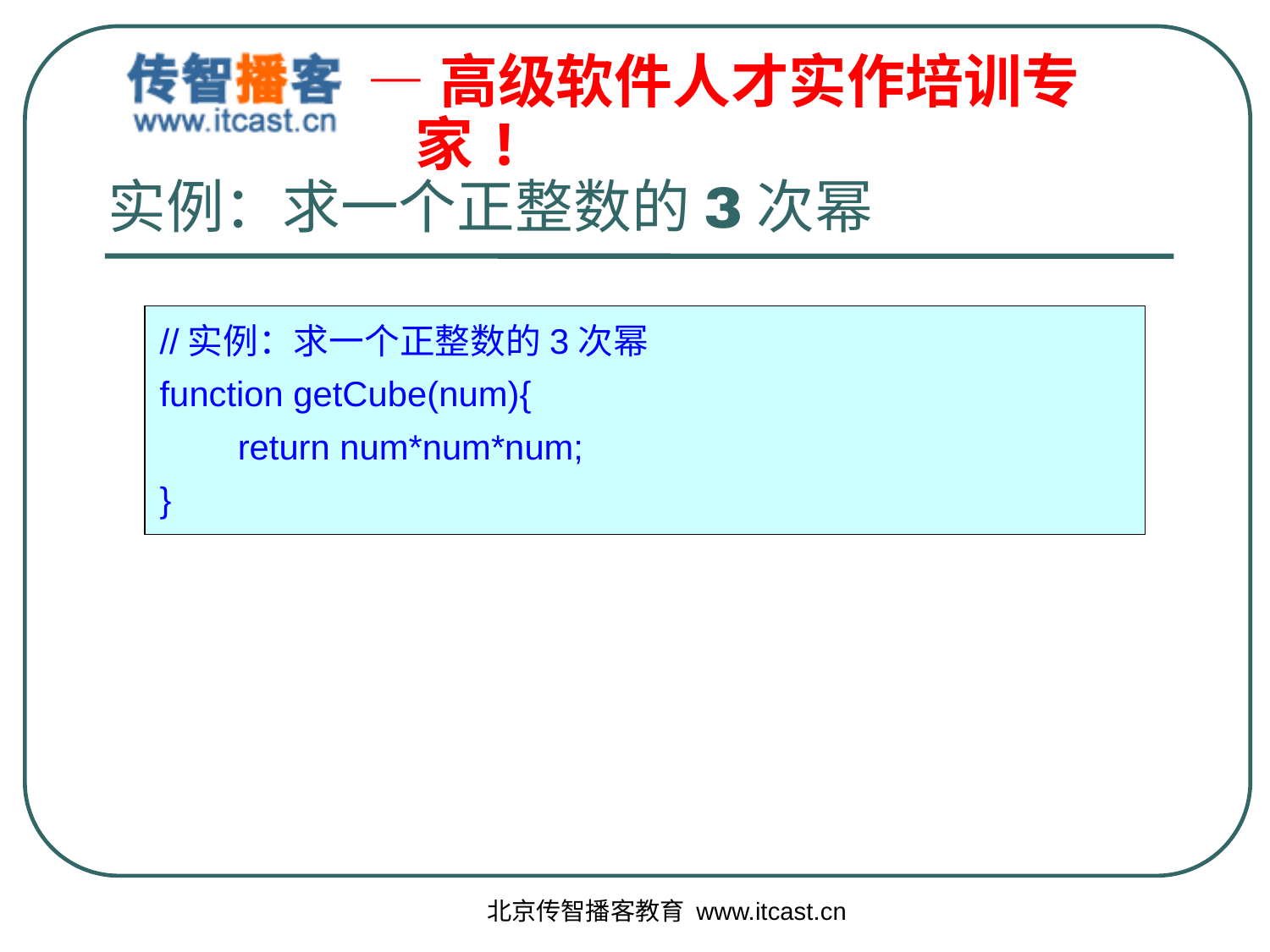

# 实例：求一个正整数的3次幂
//实例：求一个正整数的3次幂
function getCube(num){
        return num*num*num;
}